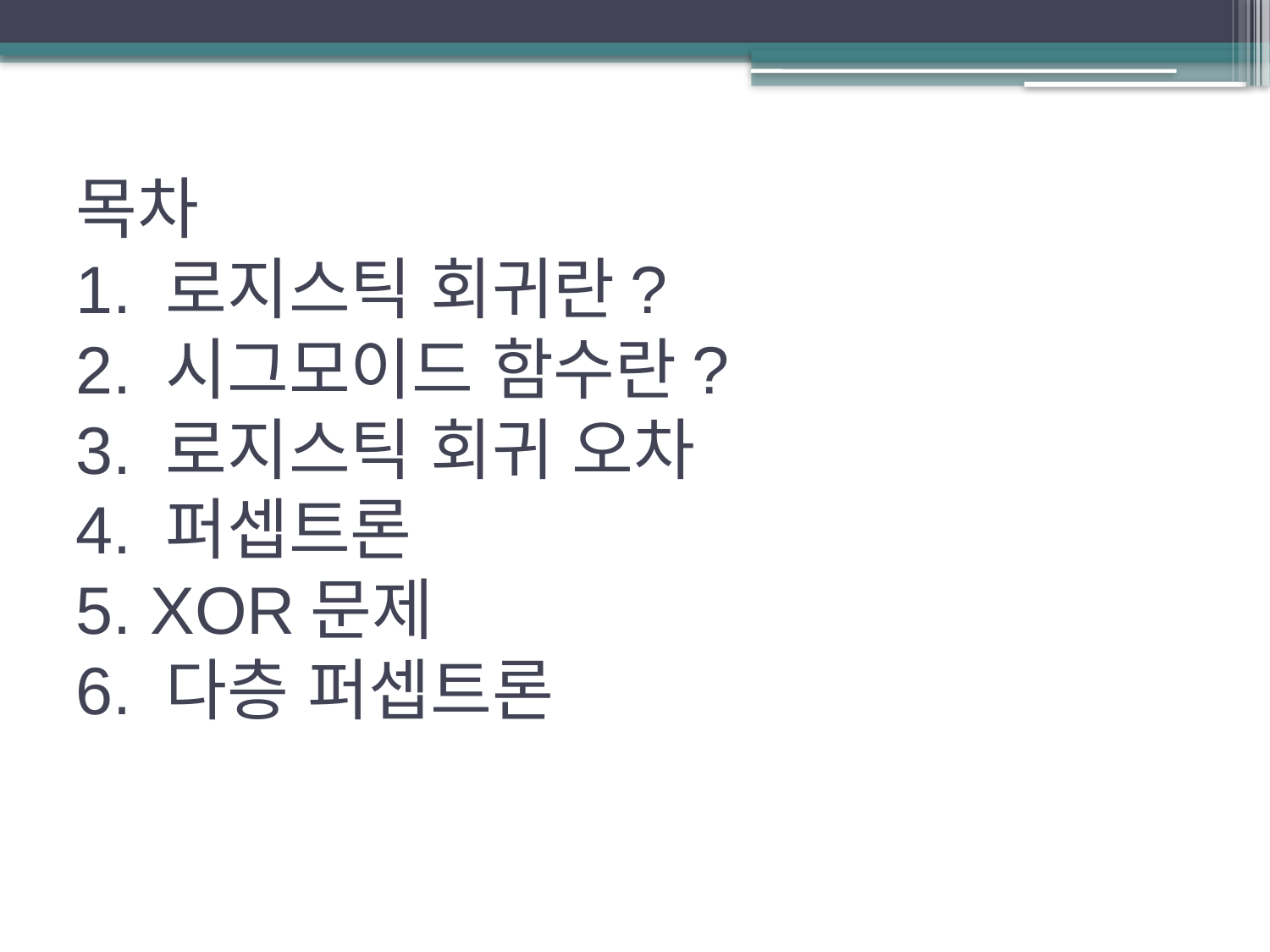

# 목차 1. 로지스틱 회귀란? 2. 시그모이드 함수란? 3. 로지스틱 회귀 오차 4. 퍼셉트론 5. XOR문제 6. 다층 퍼셉트론